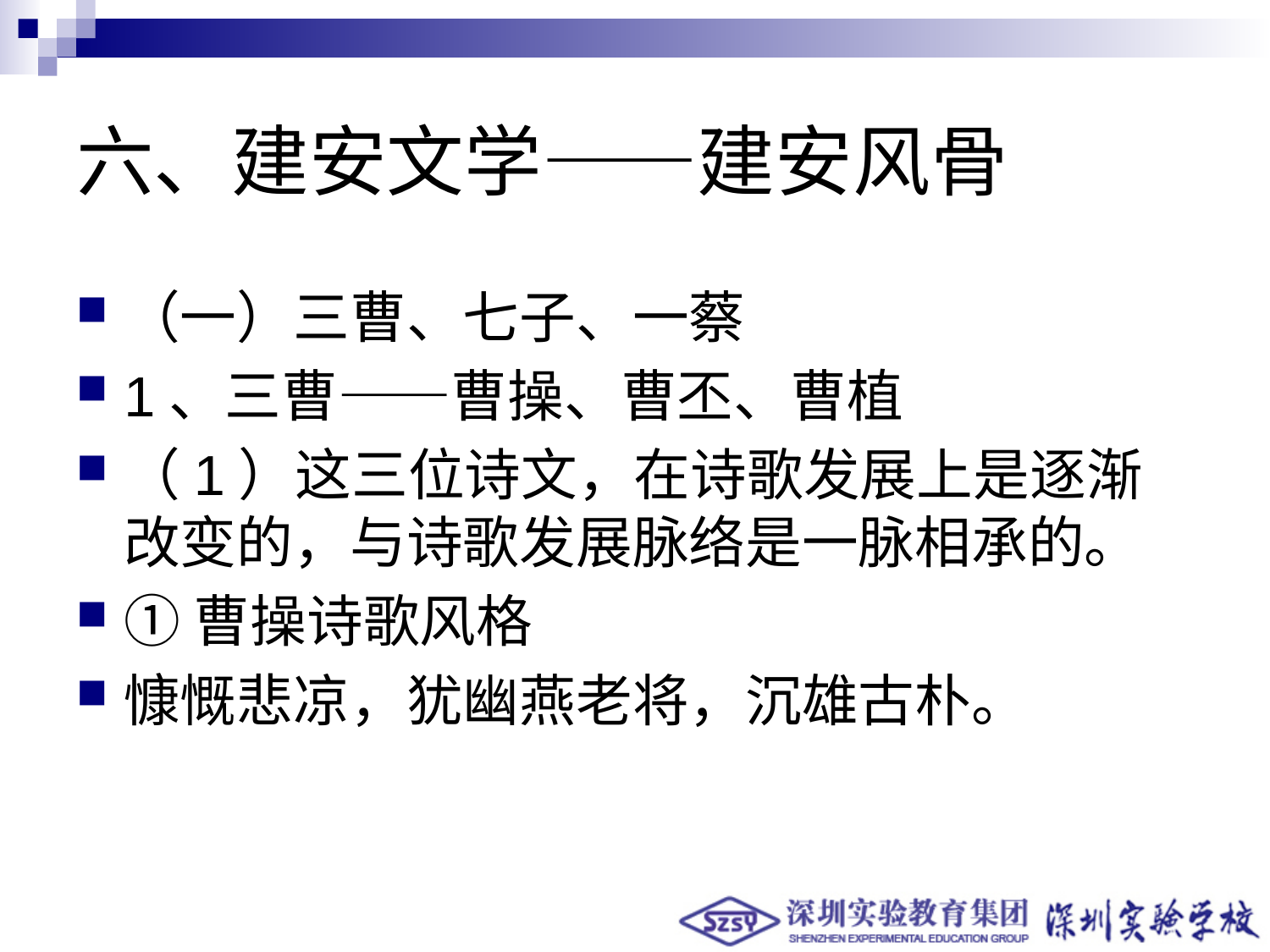

# 六、建安文学——建安风骨
（一）三曹、七子、一蔡
1、三曹——曹操、曹丕、曹植
（1）这三位诗文，在诗歌发展上是逐渐改变的，与诗歌发展脉络是一脉相承的。
①曹操诗歌风格
慷慨悲凉，犹幽燕老将，沉雄古朴。